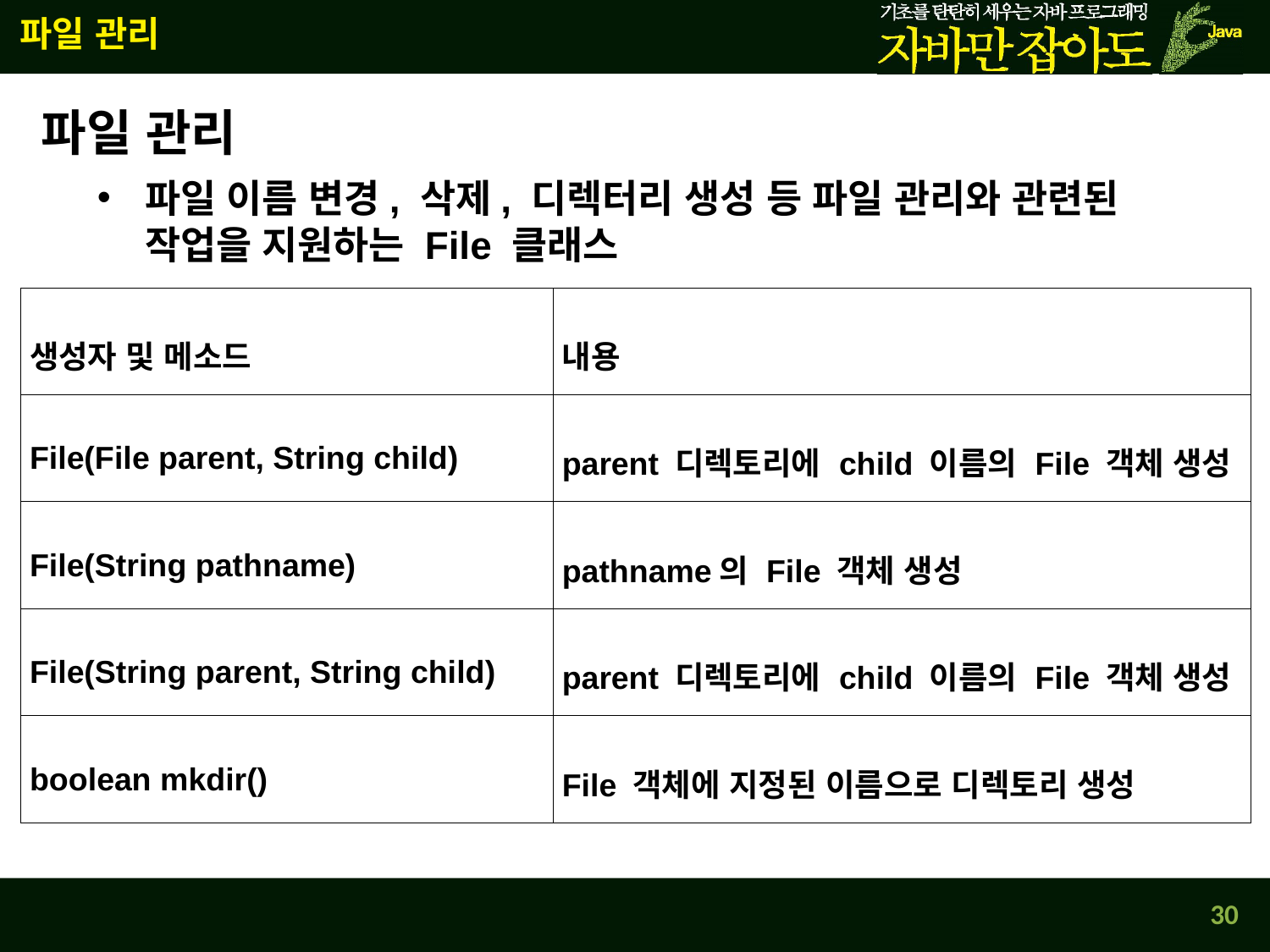

파일 관리
파일 관리
파일 이름 변경, 삭제, 디렉터리 생성 등 파일 관리와 관련된
작업을 지원하는 File 클래스

| 생성자 및 메소드 | 내용 |
| --- | --- |
| File(File parent, String child) | parent 디렉토리에 child 이름의 File 객체 생성 |
| File(String pathname) | pathname의 File 객체 생성 |
| File(String parent, String child) | parent 디렉토리에 child 이름의 File 객체 생성 |
| boolean mkdir() | File 객체에 지정된 이름으로 디렉토리 생성 |
30